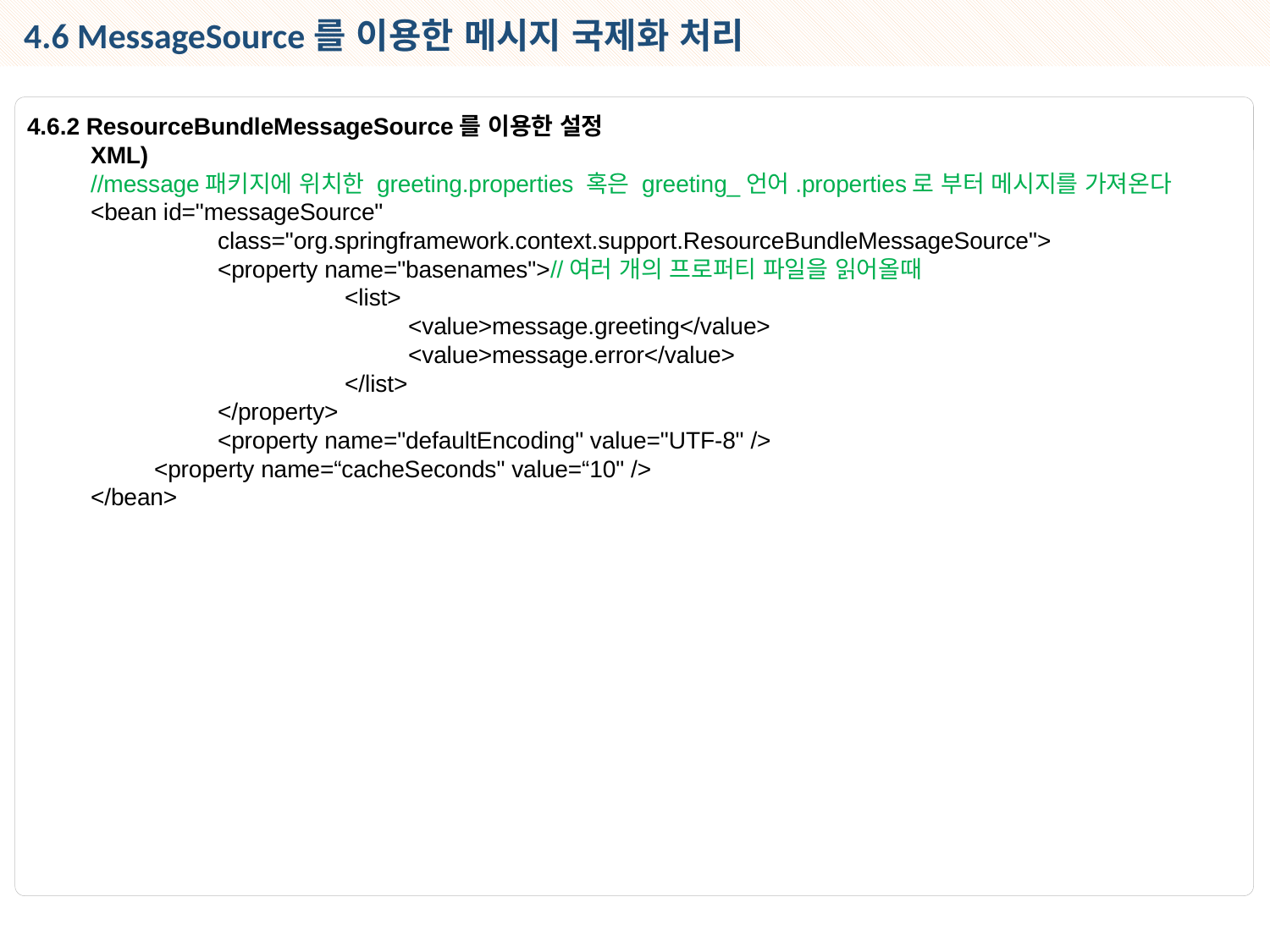

4.6 MessageSource를 이용한 메시지 국제화 처리
4.6.2 ResourceBundleMessageSource를 이용한 설정
XML)
//message패키지에 위치한 greeting.properties 혹은 greeting_언어.properties로 부터 메시지를 가져온다
<bean id="messageSource"
	class="org.springframework.context.support.ResourceBundleMessageSource">
	<property name="basenames">//여러 개의 프로퍼티 파일을 읽어올때
		<list>
		<value>message.greeting</value>
<value>message.error</value>
		</list>
	</property>
	<property name="defaultEncoding" value="UTF-8" />
<property name=“cacheSeconds" value=“10" />
</bean>